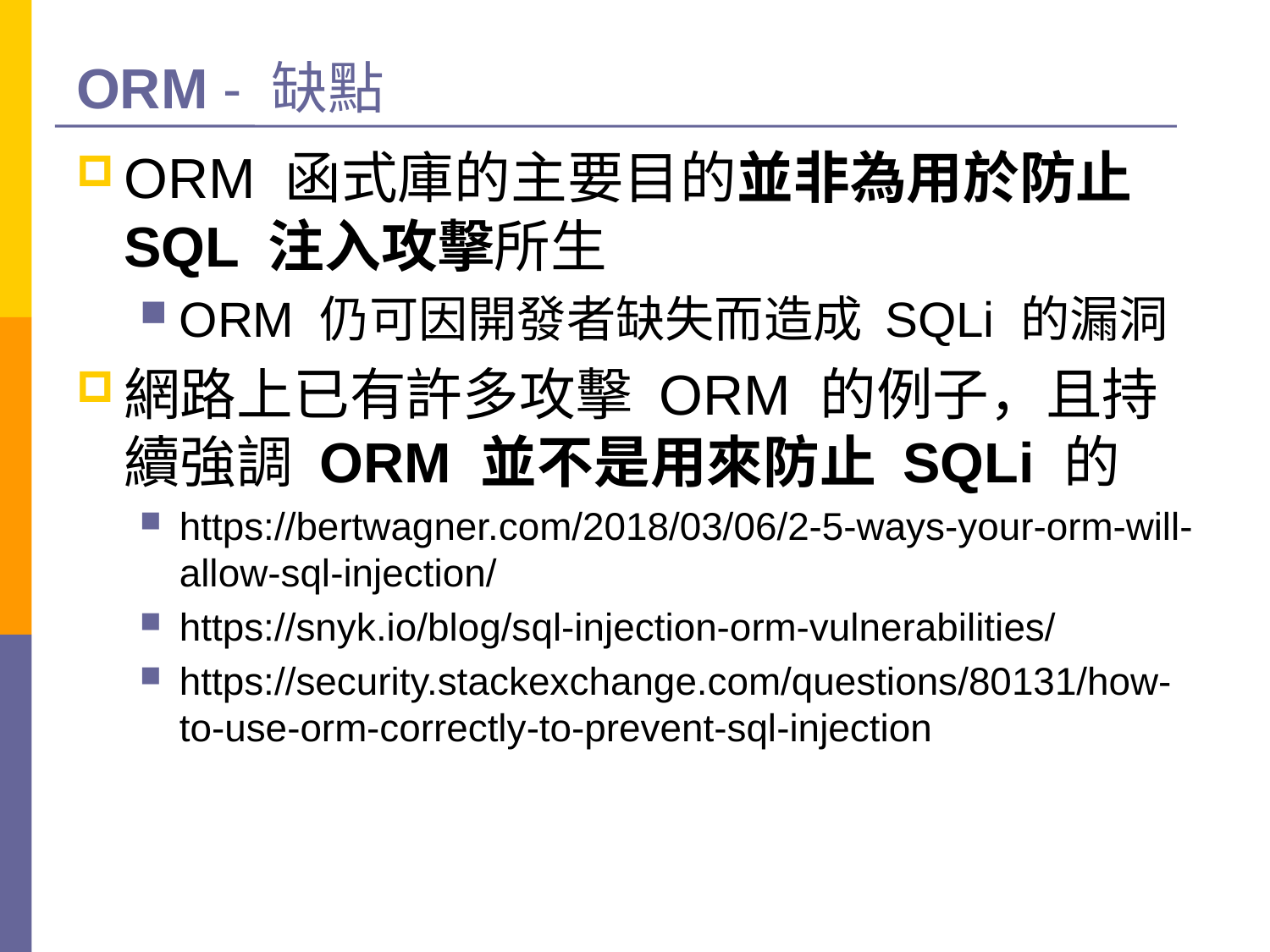

# ORM - 缺點
ORM 函式庫的主要目的並非為用於防止 SQL 注入攻擊所生
ORM 仍可因開發者缺失而造成 SQLi 的漏洞
網路上已有許多攻擊 ORM 的例子，且持續強調 ORM 並不是用來防止 SQLi 的
https://bertwagner.com/2018/03/06/2-5-ways-your-orm-will-allow-sql-injection/
https://snyk.io/blog/sql-injection-orm-vulnerabilities/
https://security.stackexchange.com/questions/80131/how-to-use-orm-correctly-to-prevent-sql-injection